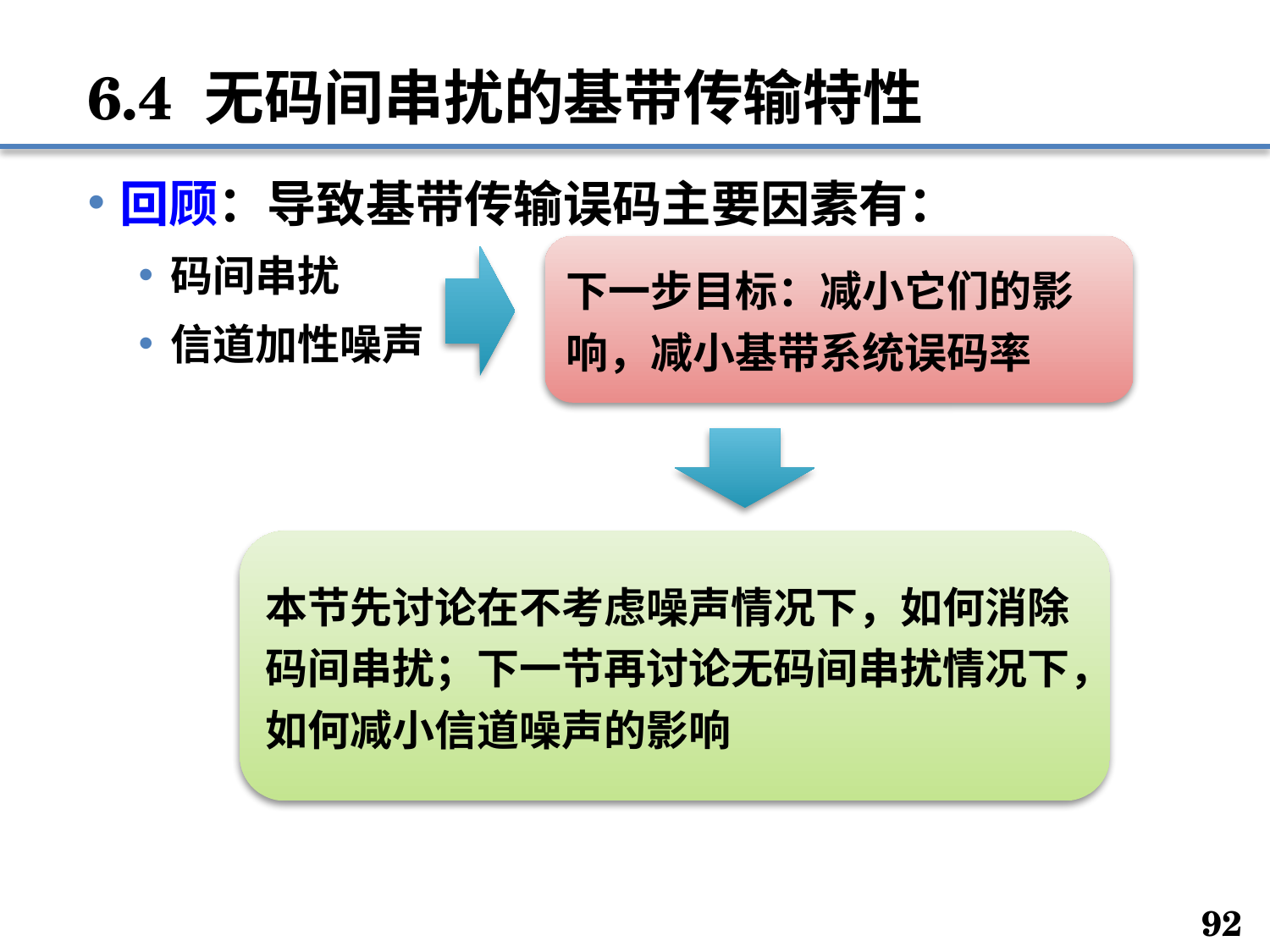

# 6.4 无码间串扰的基带传输特性
回顾：导致基带传输误码主要因素有：
码间串扰
信道加性噪声

下一步目标：减小它们的影响，减小基带系统误码率

本节先讨论在不考虑噪声情况下，如何消除码间串扰；下一节再讨论无码间串扰情况下，如何减小信道噪声的影响
92